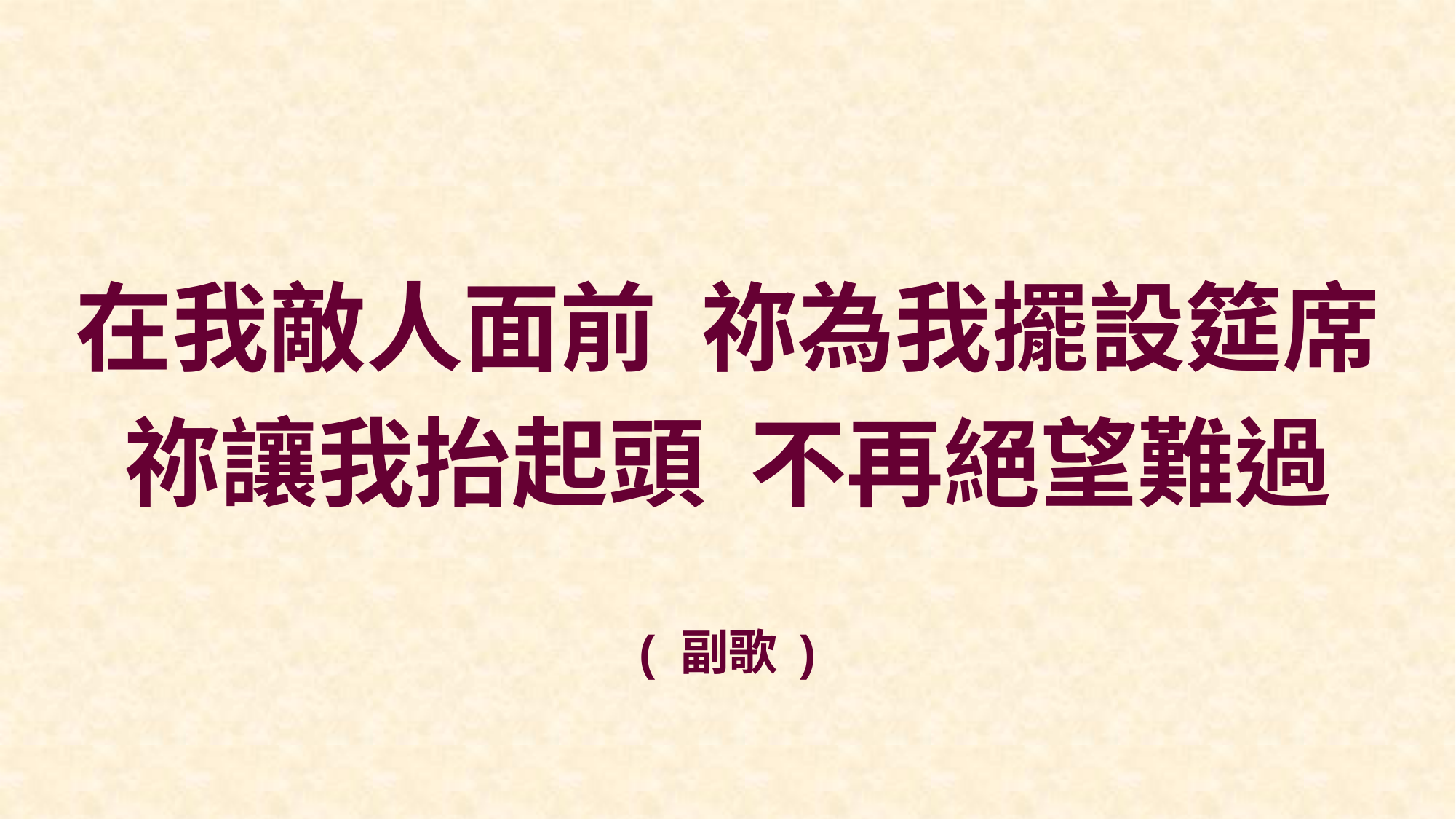

在我敵人面前  祢為我擺設筵席
祢讓我抬起頭  不再絕望難過
( 副歌 )